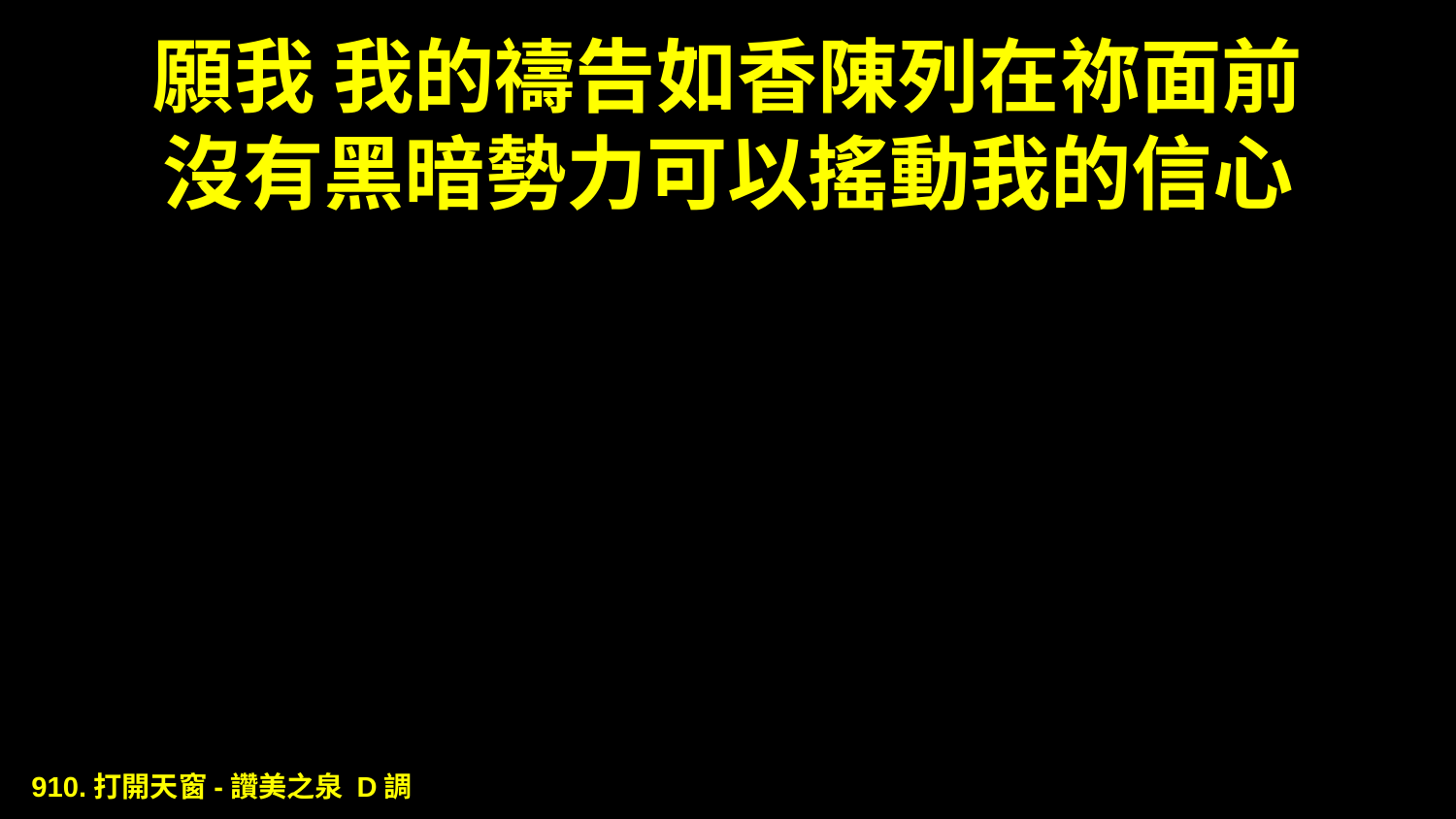

# 願我 我的禱告如香陳列在祢面前 沒有黑暗勢力可以搖動我的信心
910.打開天窗-讚美之泉 D調